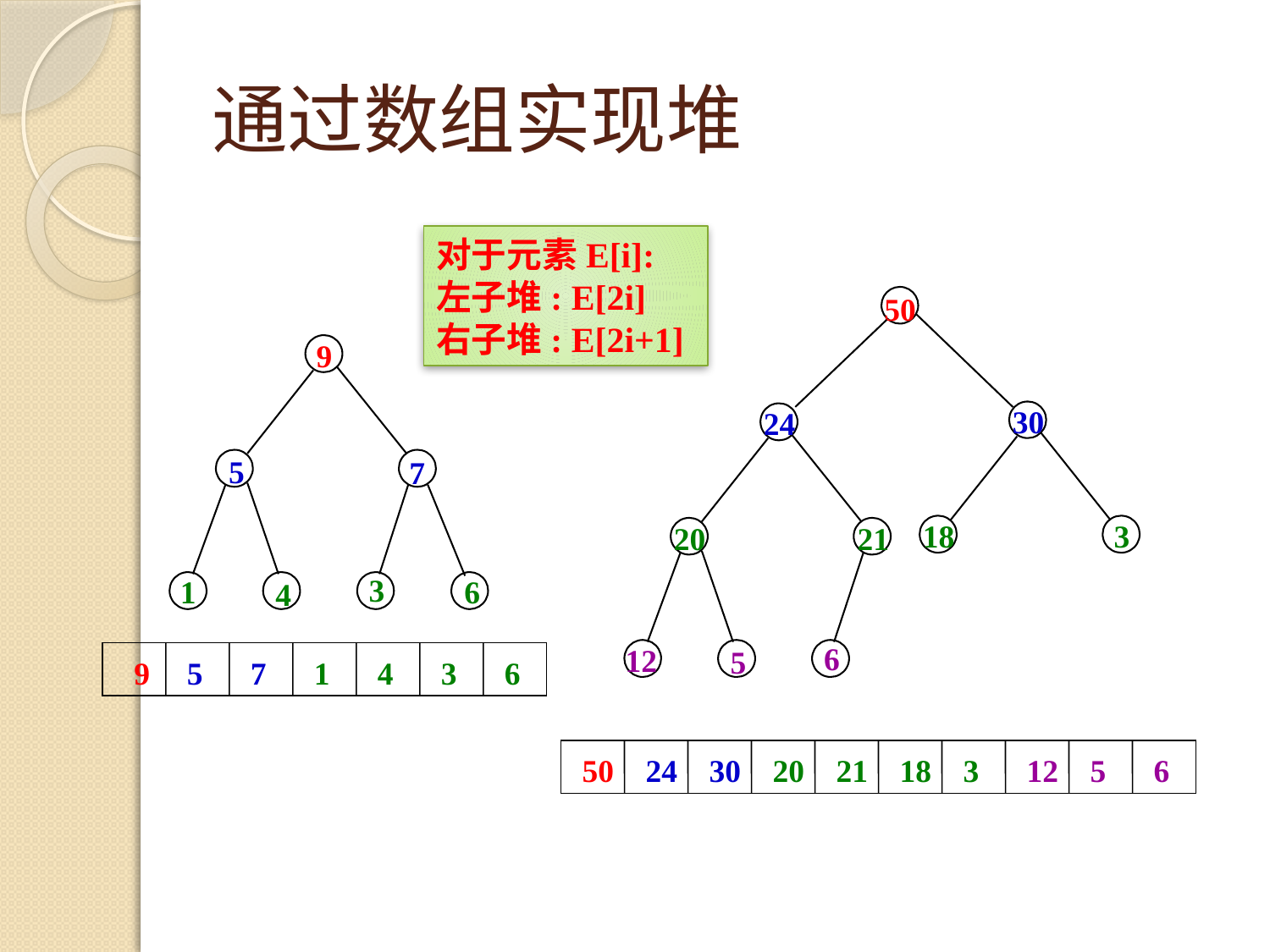

# 通过数组实现堆

对于元素E[i]:
左子堆: E[2i]
右子堆: E[2i+1]

50

9

30

24

5

7

18

3

20

21

3

1

6

4

6

12

5

9
5
7
1
4
3
6

50
24
30
20
21
18
3
12
5
6